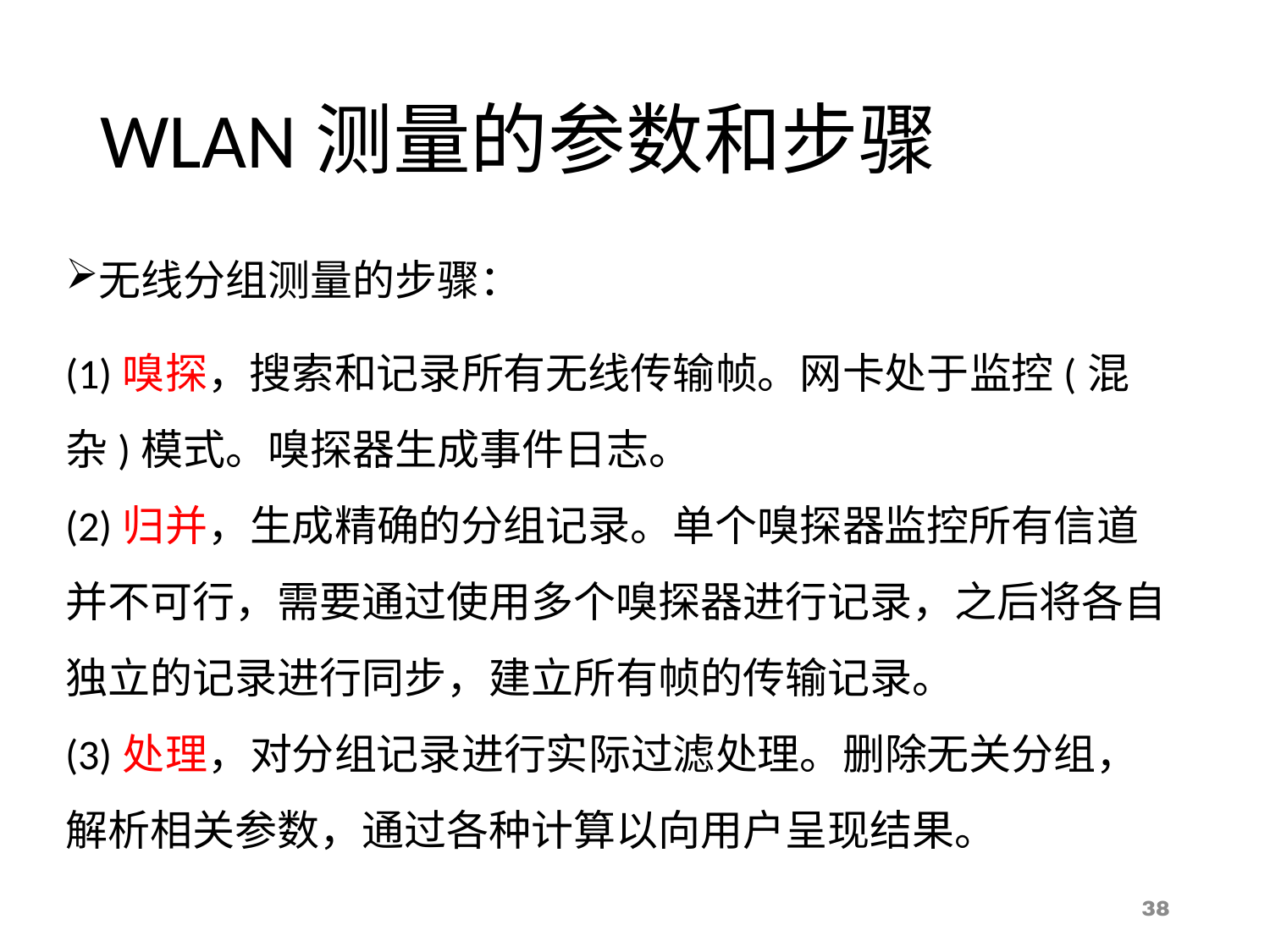

# WLAN测量的参数和步骤
无线分组测量的步骤：
(1)嗅探，搜索和记录所有无线传输帧。网卡处于监控(混杂)模式。嗅探器生成事件日志。
(2)归并，生成精确的分组记录。单个嗅探器监控所有信道并不可行，需要通过使用多个嗅探器进行记录，之后将各自独立的记录进行同步，建立所有帧的传输记录。
(3)处理，对分组记录进行实际过滤处理。删除无关分组，解析相关参数，通过各种计算以向用户呈现结果。
38